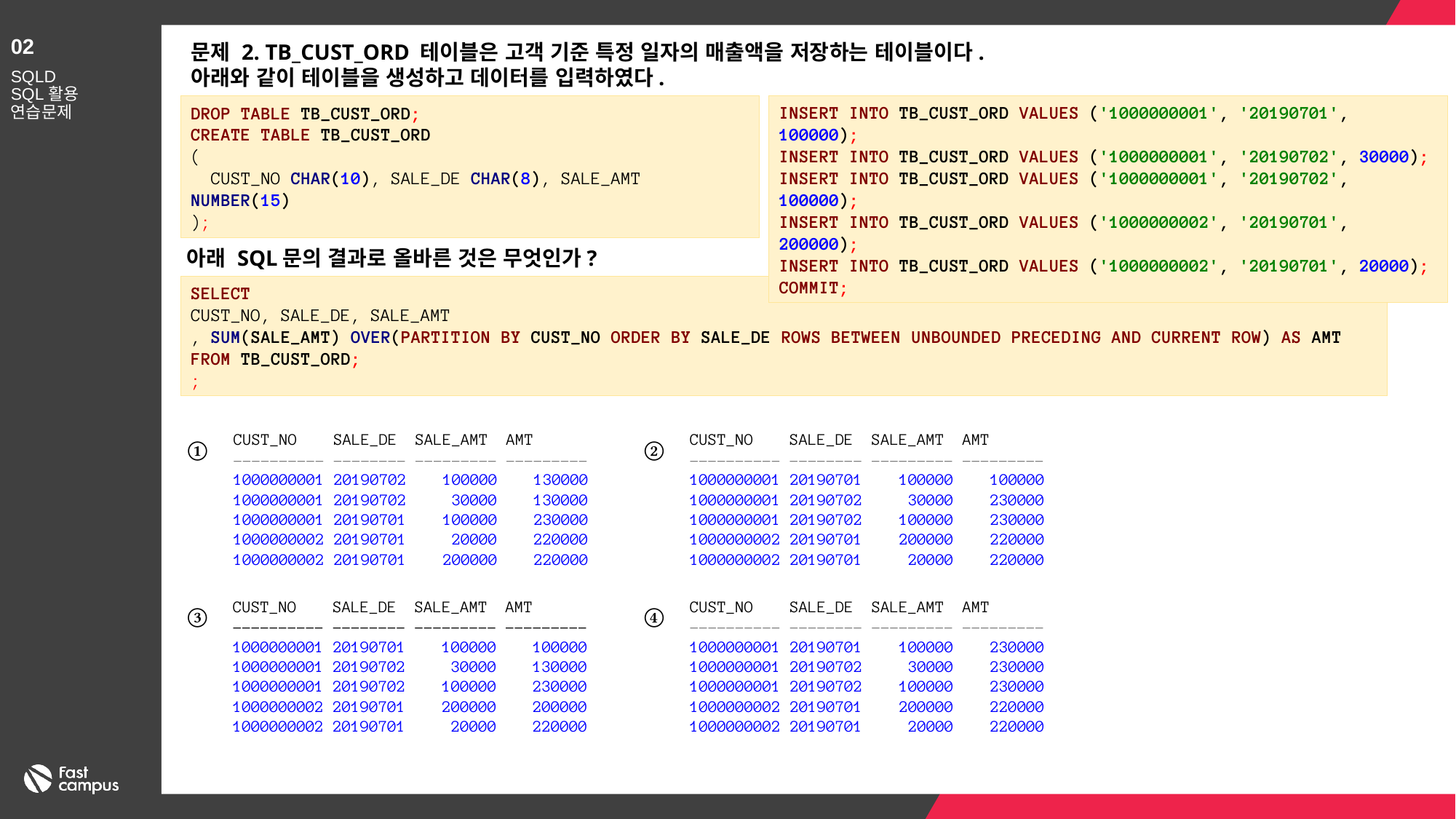

02
문제 2. TB_CUST_ORD 테이블은 고객 기준 특정 일자의 매출액을 저장하는 테이블이다.
아래와 같이 테이블을 생성하고 데이터를 입력하였다.
SQLD
SQL활용
연습문제
INSERT INTO TB_CUST_ORD VALUES ('1000000001', '20190701', 100000);
INSERT INTO TB_CUST_ORD VALUES ('1000000001', '20190702', 30000);
INSERT INTO TB_CUST_ORD VALUES ('1000000001', '20190702', 100000);
INSERT INTO TB_CUST_ORD VALUES ('1000000002', '20190701', 200000);
INSERT INTO TB_CUST_ORD VALUES ('1000000002', '20190701', 20000);
COMMIT;
DROP TABLE TB_CUST_ORD;
CREATE TABLE TB_CUST_ORD
(
  CUST_NO CHAR(10), SALE_DE CHAR(8), SALE_AMT NUMBER(15)
);
아래 SQL문의 결과로 올바른 것은 무엇인가?
SELECT
CUST_NO, SALE_DE, SALE_AMT
, SUM(SALE_AMT) OVER(PARTITION BY CUST_NO ORDER BY SALE_DE ROWS BETWEEN UNBOUNDED PRECEDING AND CURRENT ROW) AS AMT
FROM TB_CUST_ORD;
;
①
CUST_NO    SALE_DE  SALE_AMT  AMT
---------- -------- --------- ---------
1000000001 20190702    100000    130000
1000000001 20190702     30000    130000
1000000001 20190701    100000    230000
1000000002 20190701     20000    220000
1000000002 20190701    200000    220000
②
CUST_NO    SALE_DE  SALE_AMT  AMT
---------- -------- --------- ---------
1000000001 20190701    100000    100000
1000000001 20190702     30000    230000
1000000001 20190702    100000    230000
1000000002 20190701    200000    220000
1000000002 20190701     20000    220000
③
CUST_NO    SALE_DE  SALE_AMT  AMT
---------- -------- --------- ---------
1000000001 20190701    100000    100000
1000000001 20190702     30000    130000
1000000001 20190702    100000    230000
1000000002 20190701    200000    200000
1000000002 20190701     20000    220000
④
CUST_NO    SALE_DE  SALE_AMT  AMT
---------- -------- --------- ---------
1000000001 20190701    100000    230000
1000000001 20190702     30000    230000
1000000001 20190702    100000    230000
1000000002 20190701    200000    220000
1000000002 20190701     20000    220000